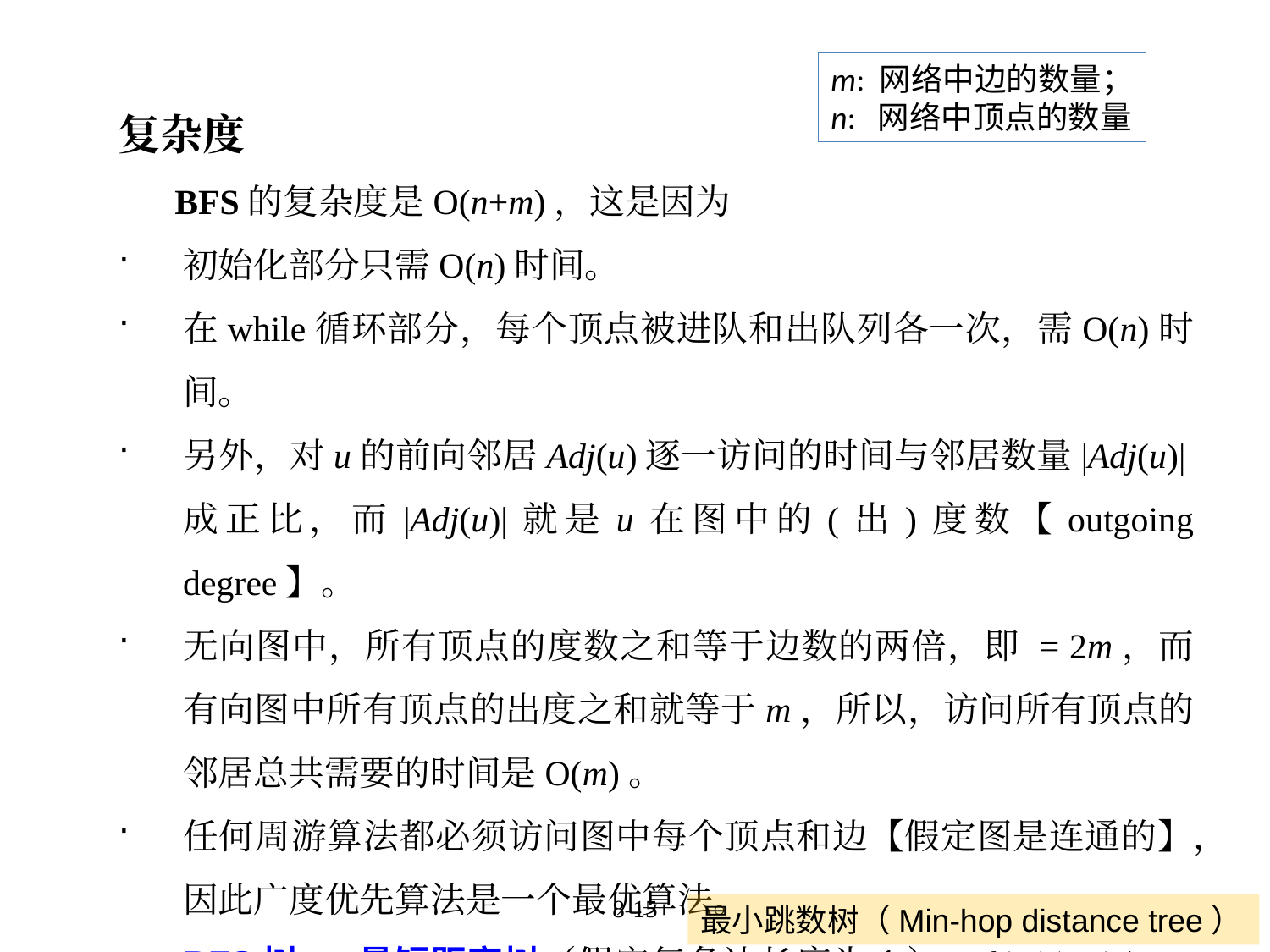

m: 网络中边的数量；
n:  网络中顶点的数量
复杂度
BFS的复杂度是O(n+m)，这是因为
初始化部分只需O(n)时间。
在while循环部分，每个顶点被进队和出队列各一次，需O(n)时间。
另外，对u的前向邻居Adj(u)逐一访问的时间与邻居数量|Adj(u)|成正比，而|Adj(u)|就是u在图中的(出)度数【outgoing degree】。
无向图中，所有顶点的度数之和等于边数的两倍，即 = 2m，而有向图中所有顶点的出度之和就等于m，所以，访问所有顶点的邻居总共需要的时间是O(m)。
任何周游算法都必须访问图中每个顶点和边【假定图是连通的】，因此广度优先算法是一个最优算法。
BFS树 = 最短距离树（假定每条边长度为1）= {(π(v), v) | v ∈ V-s}。
8-15
最小跳数树（Min-hop distance tree）